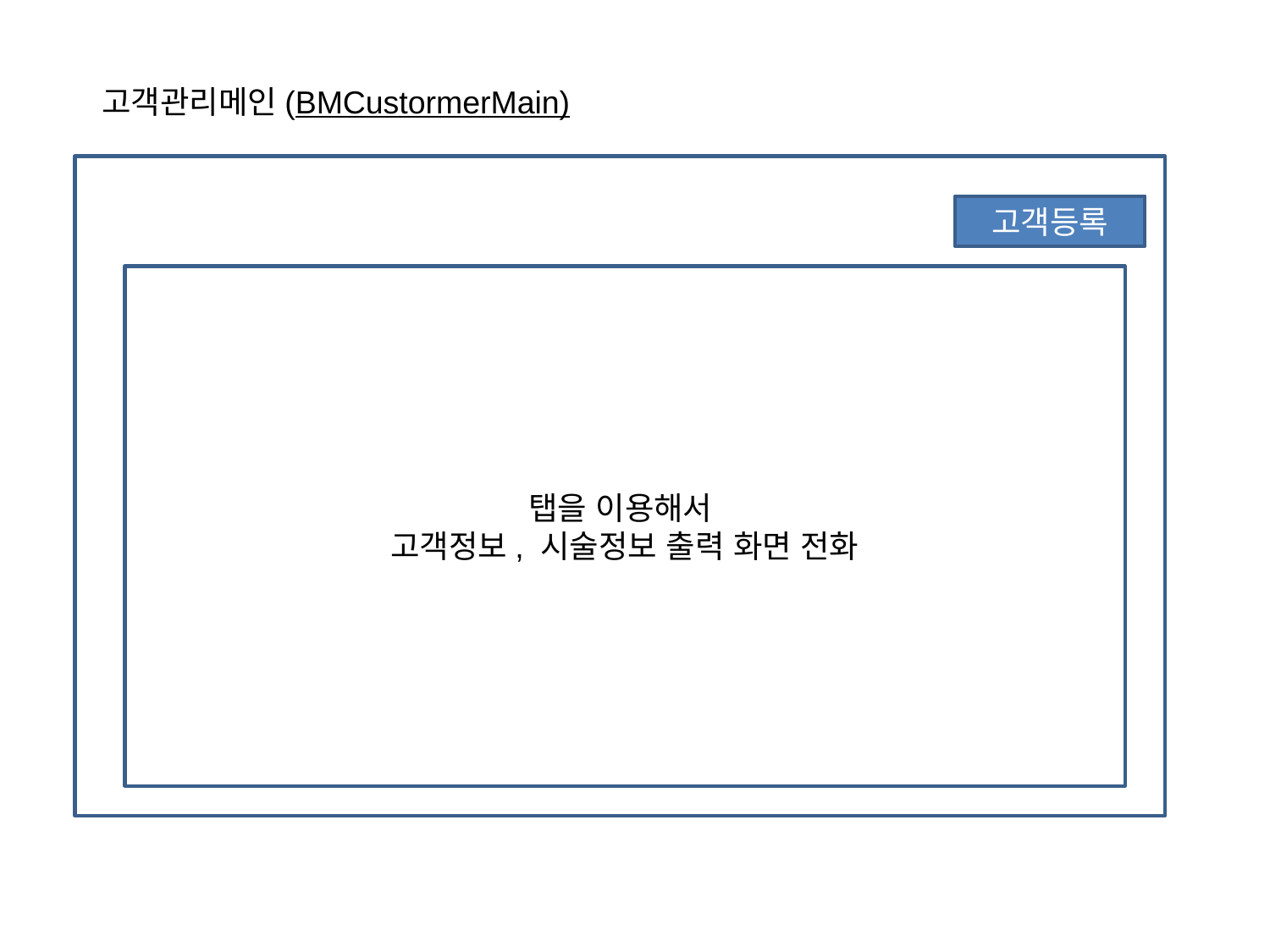

고객관리메인(BMCustormerMain)

고객등록
탭을 이용해서
고객정보, 시술정보 출력 화면 전화